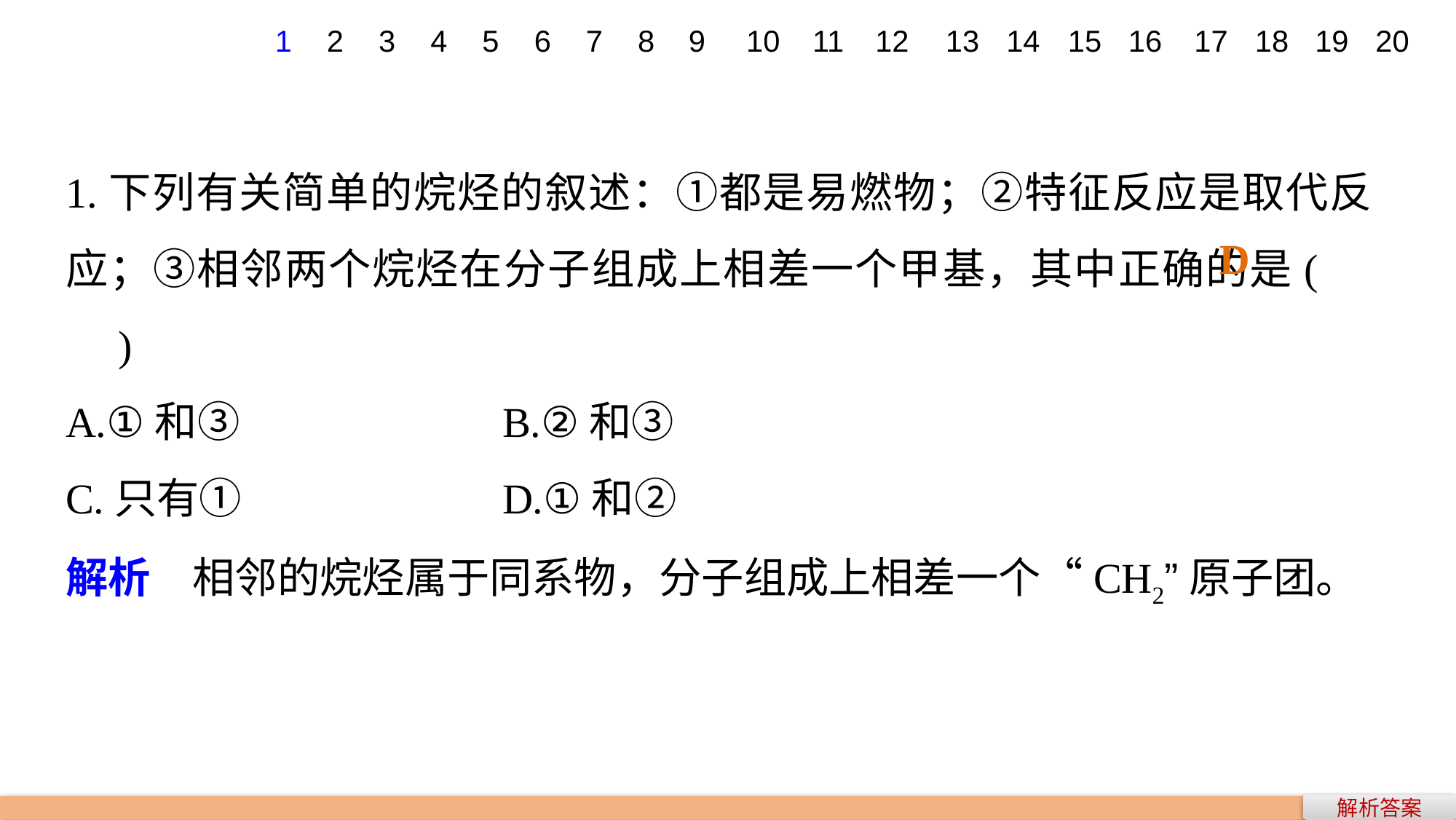

1
2
3
4
5
6
7
8
9
10
11
12
13
14
15
16
17
18
19
20
1.下列有关简单的烷烃的叙述：①都是易燃物；②特征反应是取代反应；③相邻两个烷烃在分子组成上相差一个甲基，其中正确的是(　　)
A.①和③  			B.②和③
C.只有①  			D.①和②
解析　相邻的烷烃属于同系物，分子组成上相差一个“CH2”原子团。
D
解析答案